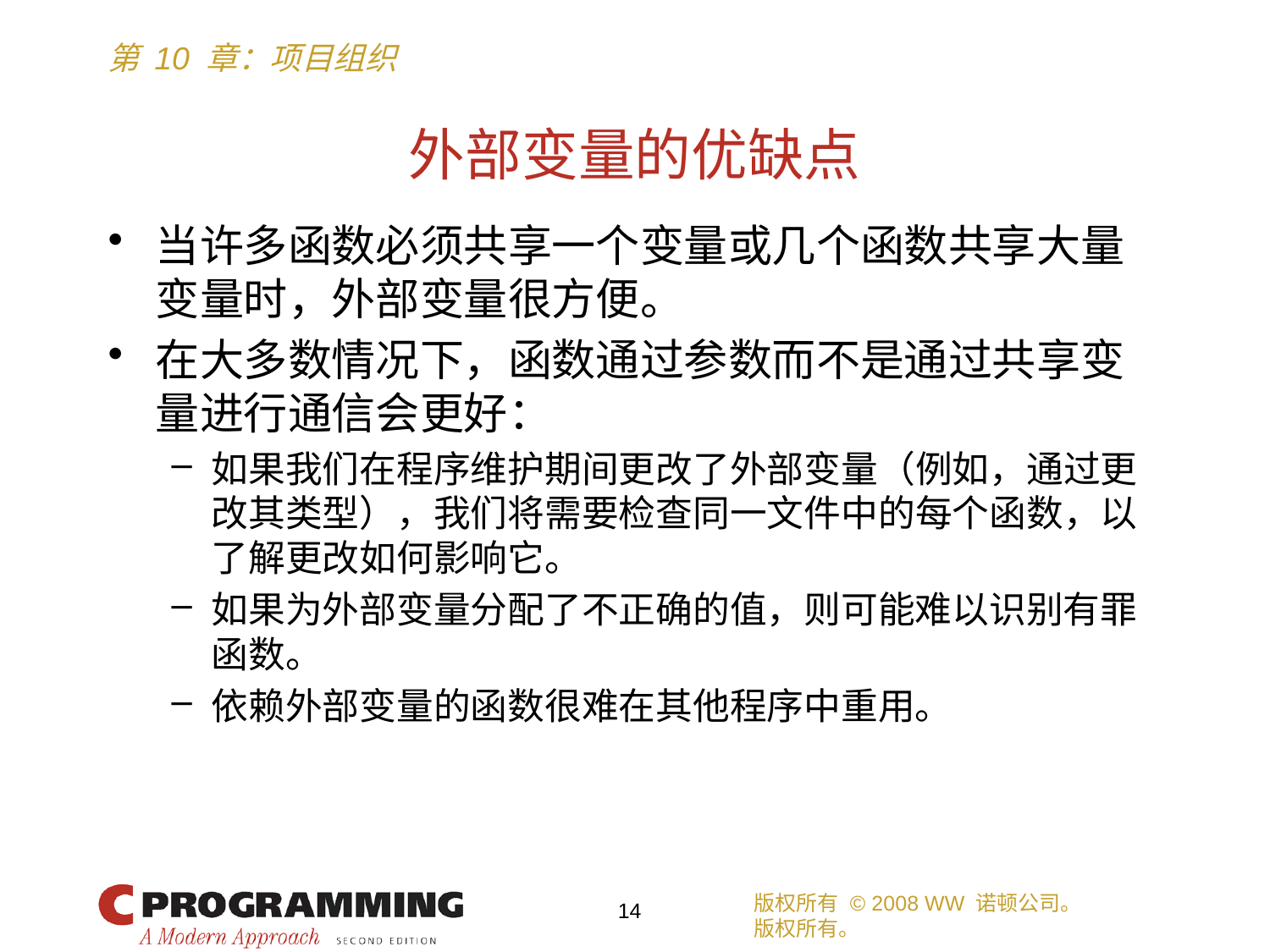

# 外部变量的优缺点
当许多函数必须共享一个变量或几个函数共享大量变量时，外部变量很方便。
在大多数情况下，函数通过参数而不是通过共享变量进行通信会更好：
如果我们在程序维护期间更改了外部变量（例如，通过更改其类型），我们将需要检查同一文件中的每个函数，以了解更改如何影响它。
如果为外部变量分配了不正确的值，则可能难以识别有罪函数。
依赖外部变量的函数很难在其他程序中重用。
版权所有 © 2008 WW 诺顿公司。
版权所有。
14